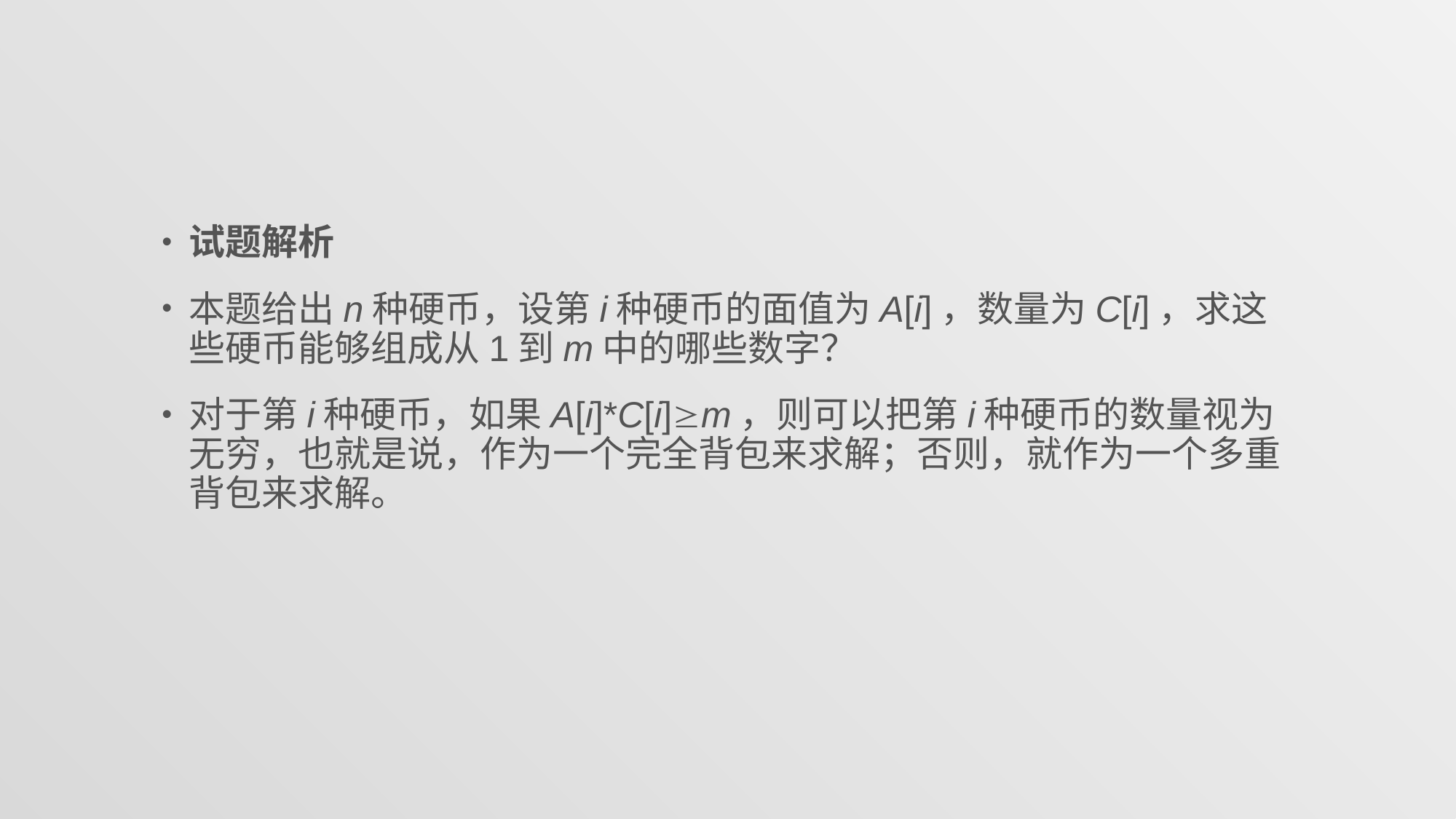

#
试题解析
本题给出n种硬币，设第i种硬币的面值为A[i]，数量为C[i]，求这些硬币能够组成从1到m中的哪些数字？
对于第i种硬币，如果A[i]*C[i]≥m，则可以把第i种硬币的数量视为无穷，也就是说，作为一个完全背包来求解；否则，就作为一个多重背包来求解。